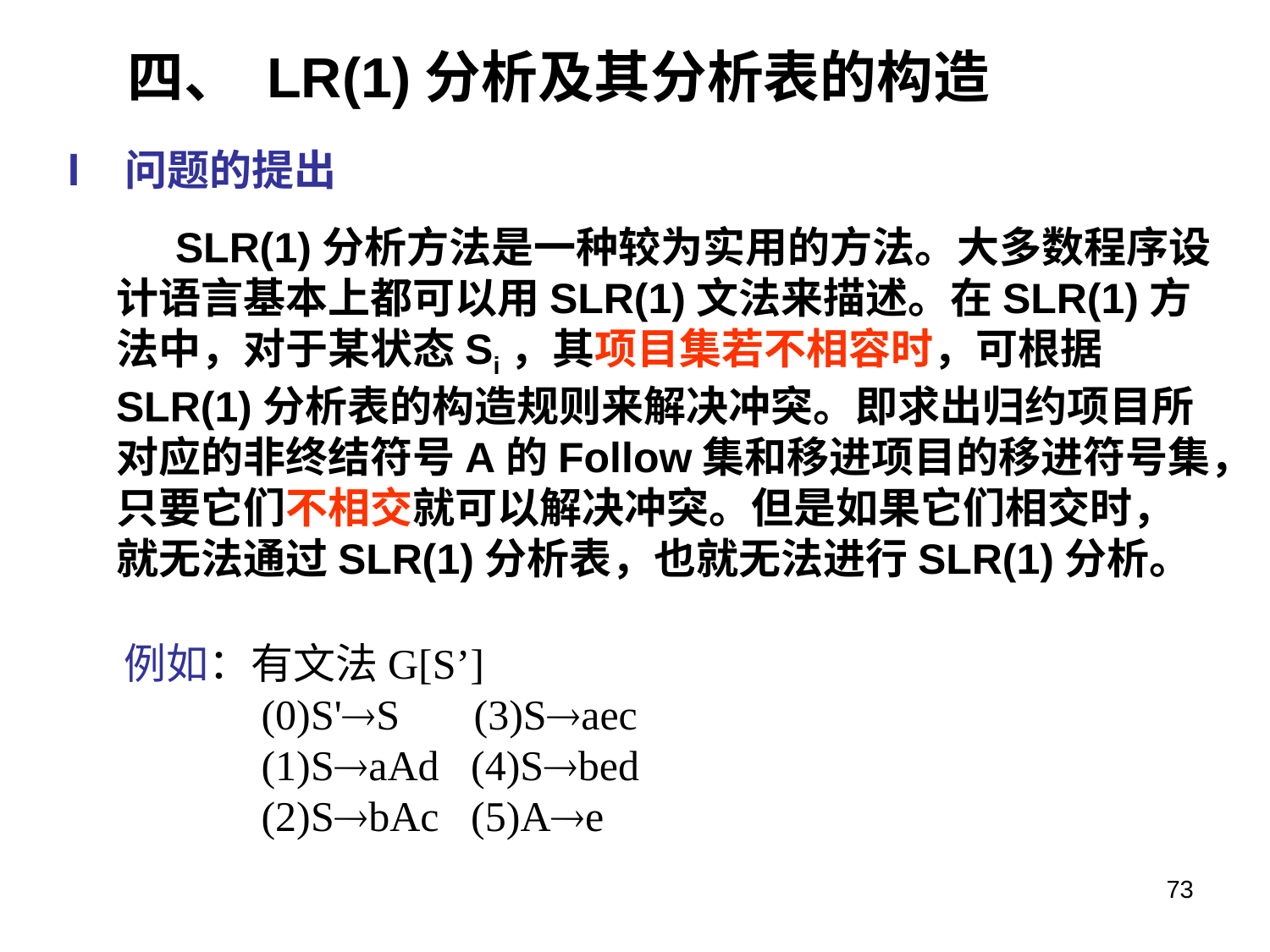

四、 LR(1)分析及其分析表的构造
Ⅰ  问题的提出
     SLR(1)分析方法是一种较为实用的方法。大多数程序设计语言基本上都可以用SLR(1)文法来描述。在SLR(1)方法中，对于某状态Si，其项目集若不相容时，可根据SLR(1)分析表的构造规则来解决冲突。即求出归约项目所对应的非终结符号A的Follow集和移进项目的移进符号集，只要它们不相交就可以解决冲突。但是如果它们相交时，就无法通过SLR(1)分析表，也就无法进行SLR(1)分析。
例如：有文法G[S’]
             (0)S'→S       (3)S→aec
             (1)S→aAd   (4)S→bed
             (2)S→bAc   (5)A→e

73